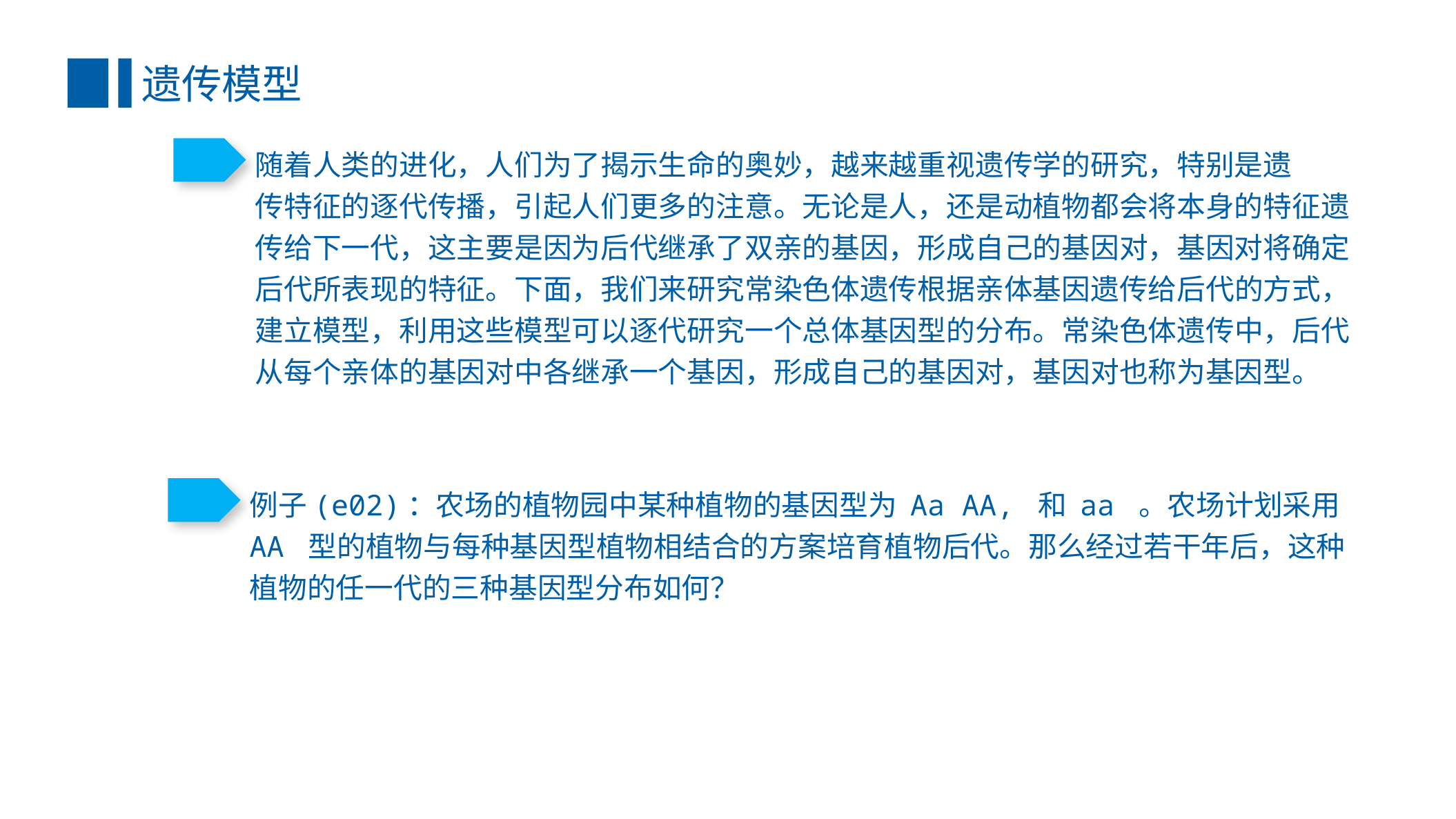

遗传模型

随着人类的进化，人们为了揭示生命的奥妙，越来越重视遗传学的研究，特别是遗
传特征的逐代传播，引起人们更多的注意。无论是人，还是动植物都会将本身的特征遗
传给下一代，这主要是因为后代继承了双亲的基因，形成自己的基因对，基因对将确定
后代所表现的特征。下面，我们来研究常染色体遗传根据亲体基因遗传给后代的方式，建立模型，利用这些模型可以逐代研究一个总体基因型的分布。常染色体遗传中，后代从每个亲体的基因对中各继承一个基因，形成自己的基因对，基因对也称为基因型。

例子(e02)：农场的植物园中某种植物的基因型为 Aa AA, 和 aa 。农场计划采用 AA 型的植物与每种基因型植物相结合的方案培育植物后代。那么经过若干年后，这种植物的任一代的三种基因型分布如何？